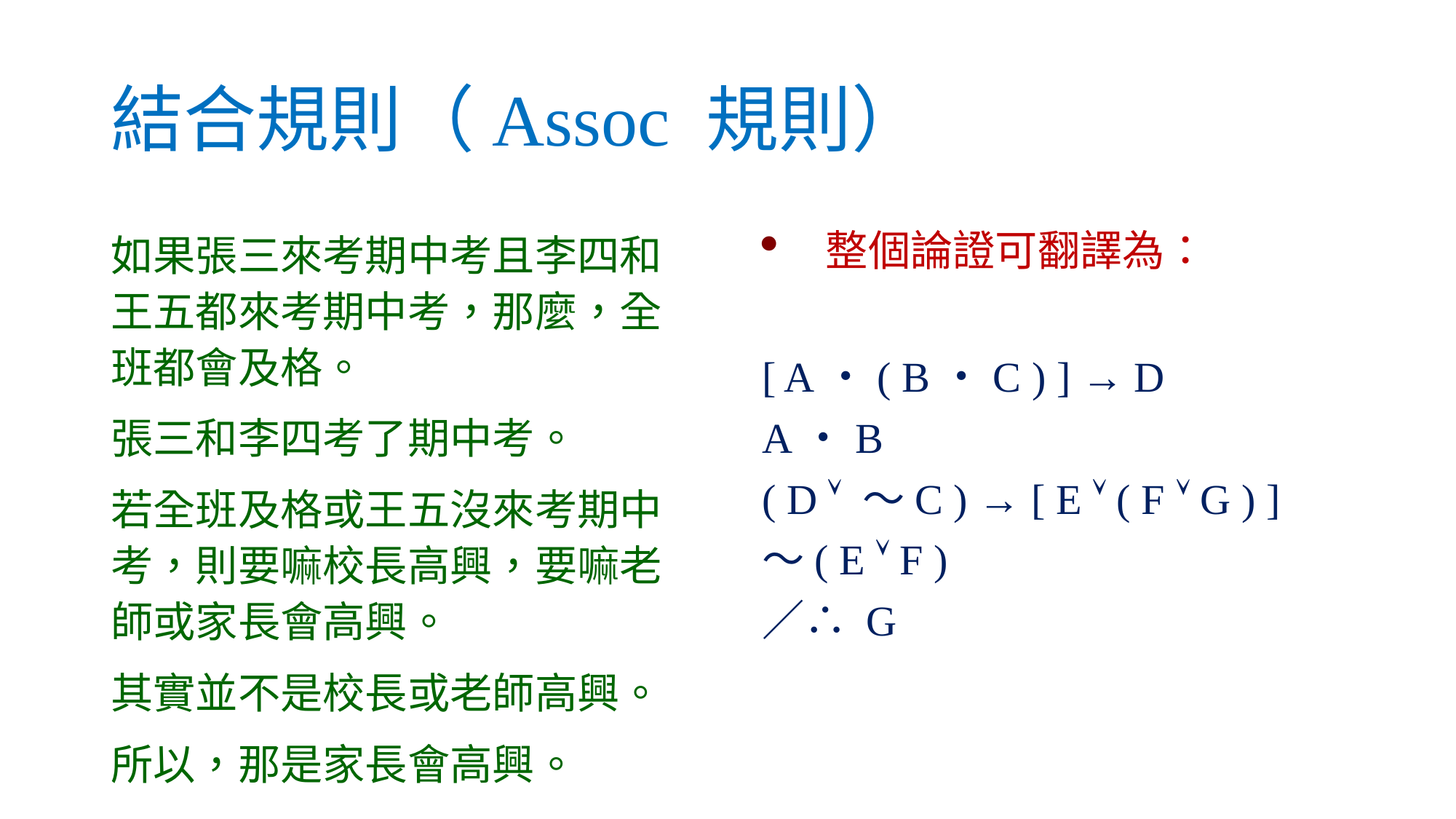

# 結合規則（Assoc 規則）
如果張三來考期中考且李四和王五都來考期中考，那麼，全班都會及格。
張三和李四考了期中考。
若全班及格或王五沒來考期中考，則要嘛校長高興，要嘛老師或家長會高興。
其實並不是校長或老師高興。
所以，那是家長會高興。
整個論證可翻譯為：

[ A・( B・C ) ] → D
A・B
( D ∨ ～C ) → [ E ∨ ( F ∨ G ) ]
～( E ∨ F )
／∴ G